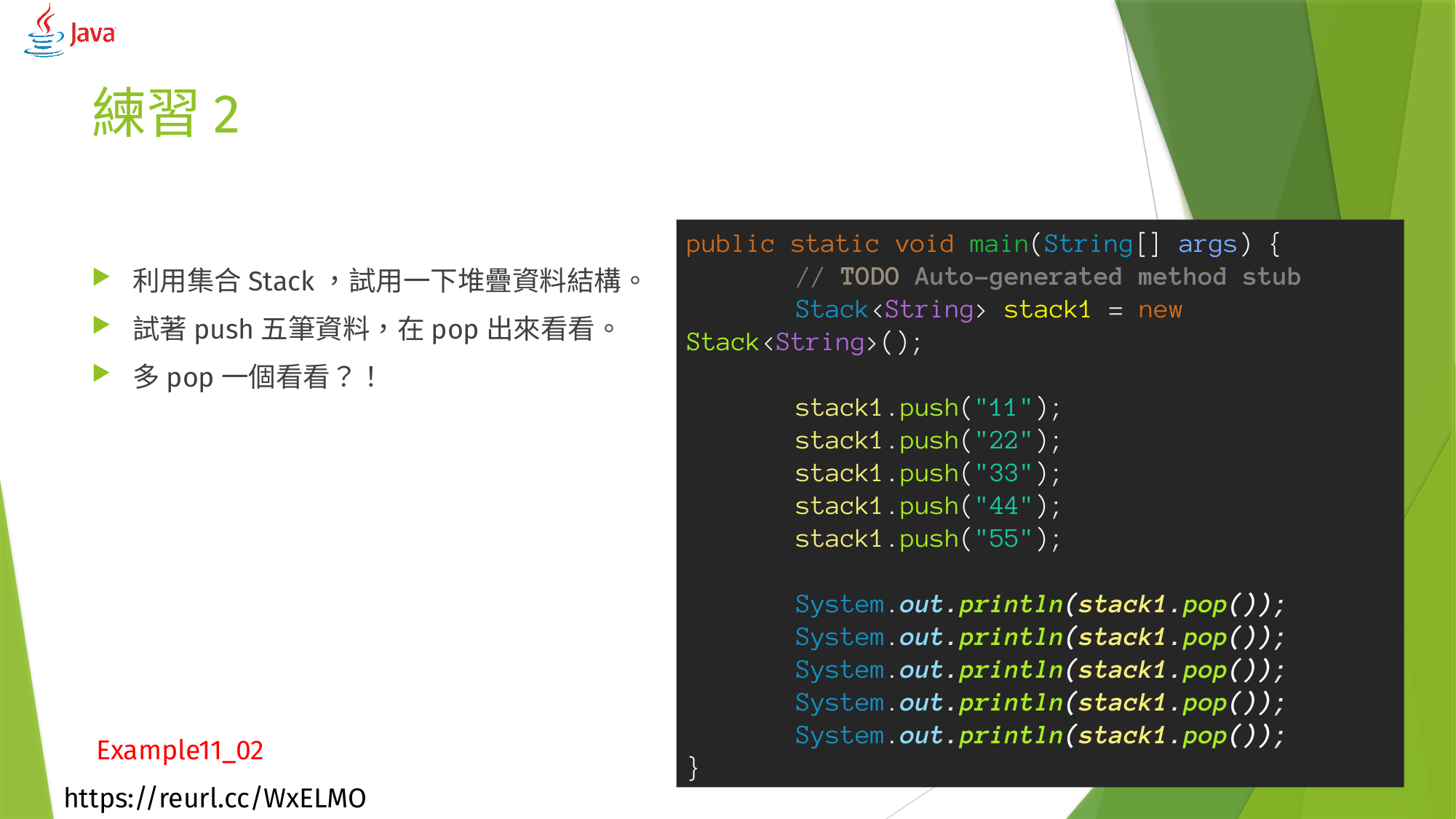

# 練習2
public static void main(String[] args) {
	// TODO Auto-generated method stub
	Stack<String> stack1 = new Stack<String>();

	stack1.push("11");
	stack1.push("22");
	stack1.push("33");
	stack1.push("44");
	stack1.push("55");

	System.out.println(stack1.pop());
	System.out.println(stack1.pop());
	System.out.println(stack1.pop());
	System.out.println(stack1.pop());
	System.out.println(stack1.pop());
}
利用集合Stack，試用一下堆疊資料結構。
試著push五筆資料，在pop出來看看。
多pop一個看看？！
Example11_02